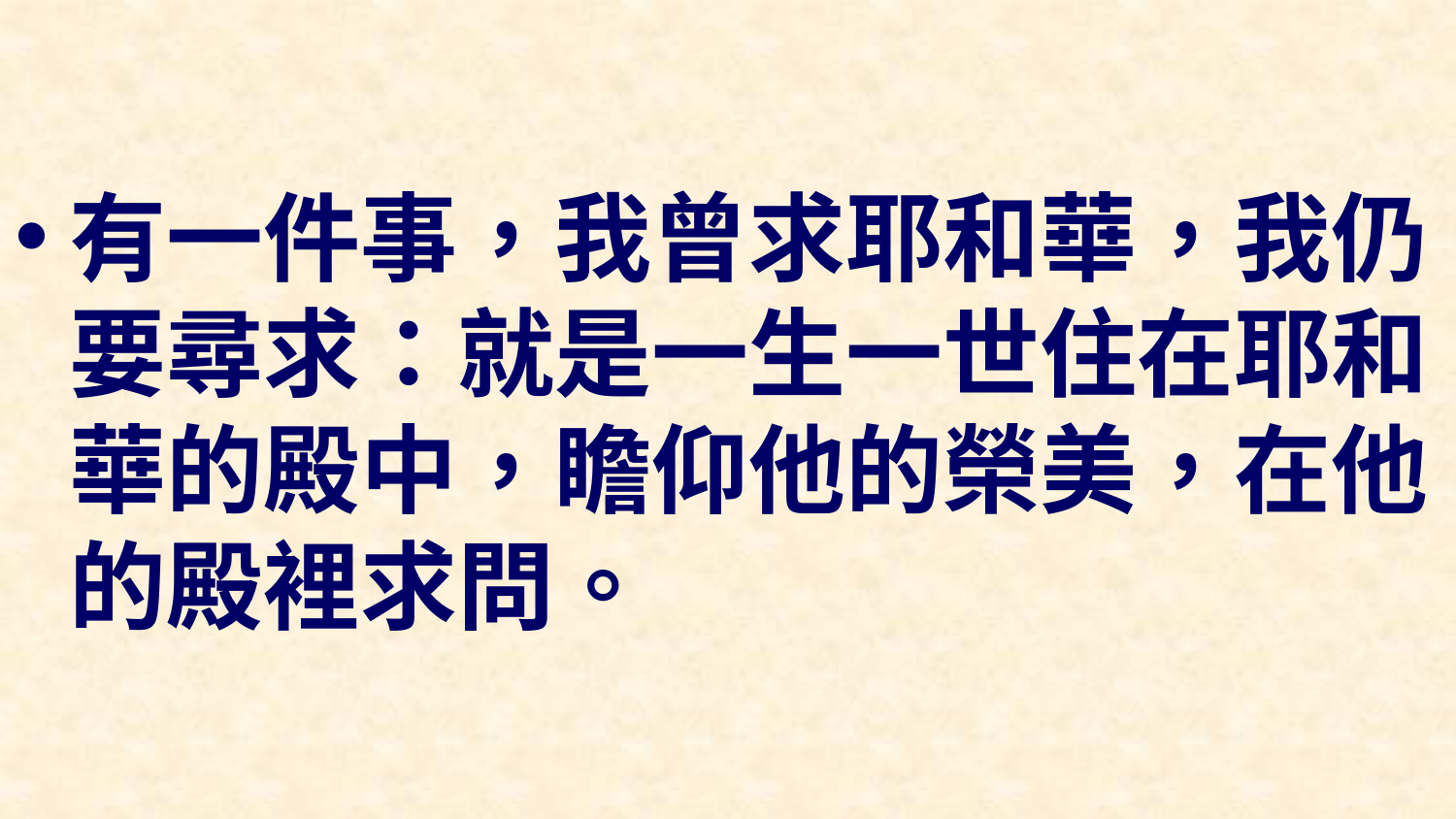

有一件事，我曾求耶和華，我仍要尋求：就是一生一世住在耶和華的殿中，瞻仰他的榮美，在他的殿裡求問。